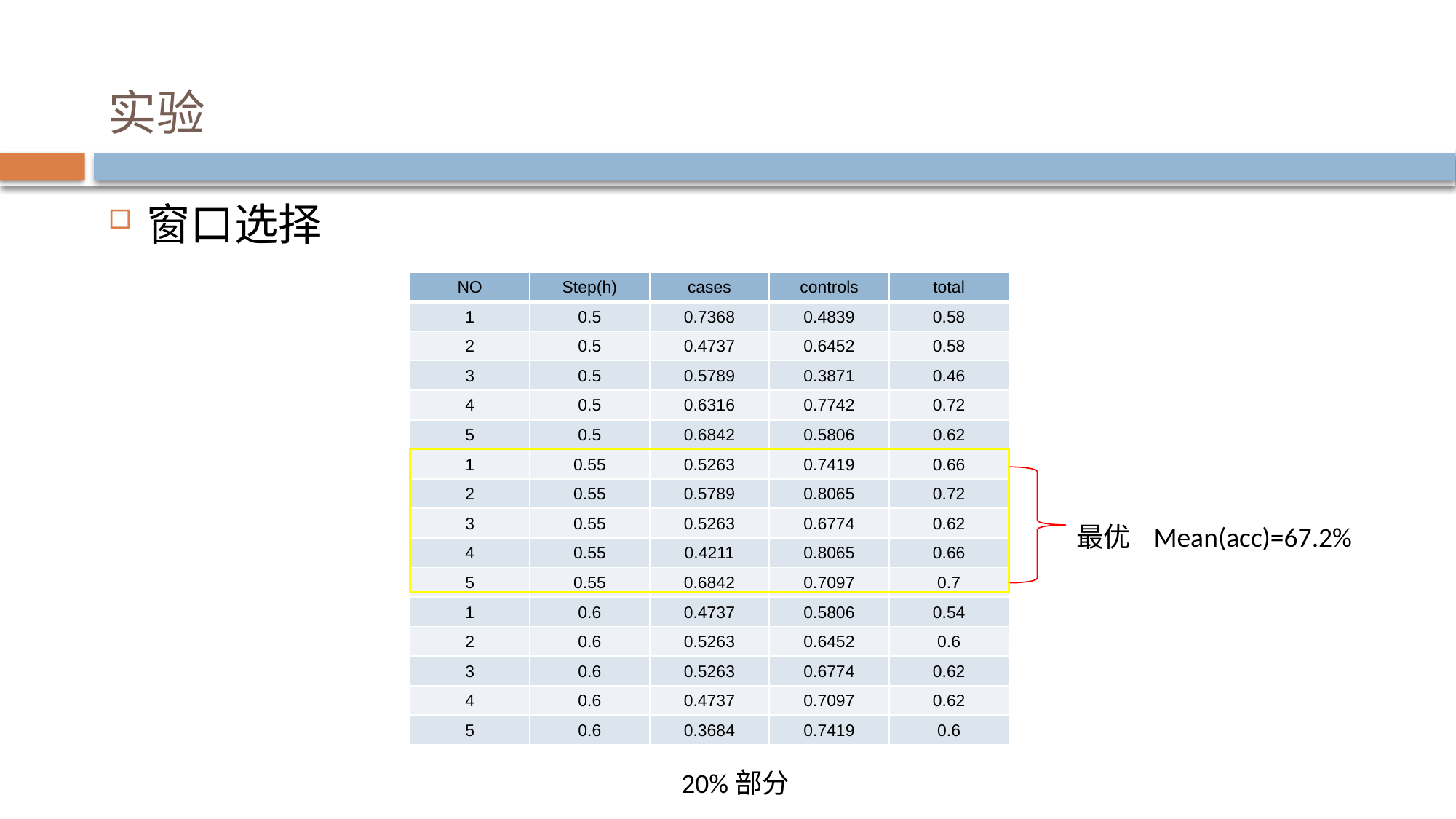

# 实验
窗口选择

| NO | Step(h) | cases | controls | total |
| --- | --- | --- | --- | --- |
| 1 | 0.5 | 0.7368 | 0.4839 | 0.58 |
| 2 | 0.5 | 0.4737 | 0.6452 | 0.58 |
| 3 | 0.5 | 0.5789 | 0.3871 | 0.46 |
| 4 | 0.5 | 0.6316 | 0.7742 | 0.72 |
| 5 | 0.5 | 0.6842 | 0.5806 | 0.62 |
| 1 | 0.55 | 0.5263 | 0.7419 | 0.66 |
| 2 | 0.55 | 0.5789 | 0.8065 | 0.72 |
| 3 | 0.55 | 0.5263 | 0.6774 | 0.62 |
| 4 | 0.55 | 0.4211 | 0.8065 | 0.66 |
| 5 | 0.55 | 0.6842 | 0.7097 | 0.7 |
| 1 | 0.6 | 0.4737 | 0.5806 | 0.54 |
| 2 | 0.6 | 0.5263 | 0.6452 | 0.6 |
| 3 | 0.6 | 0.5263 | 0.6774 | 0.62 |
| 4 | 0.6 | 0.4737 | 0.7097 | 0.62 |
| 5 | 0.6 | 0.3684 | 0.7419 | 0.6 |

最优
Mean(acc)=67.2%
20%部分